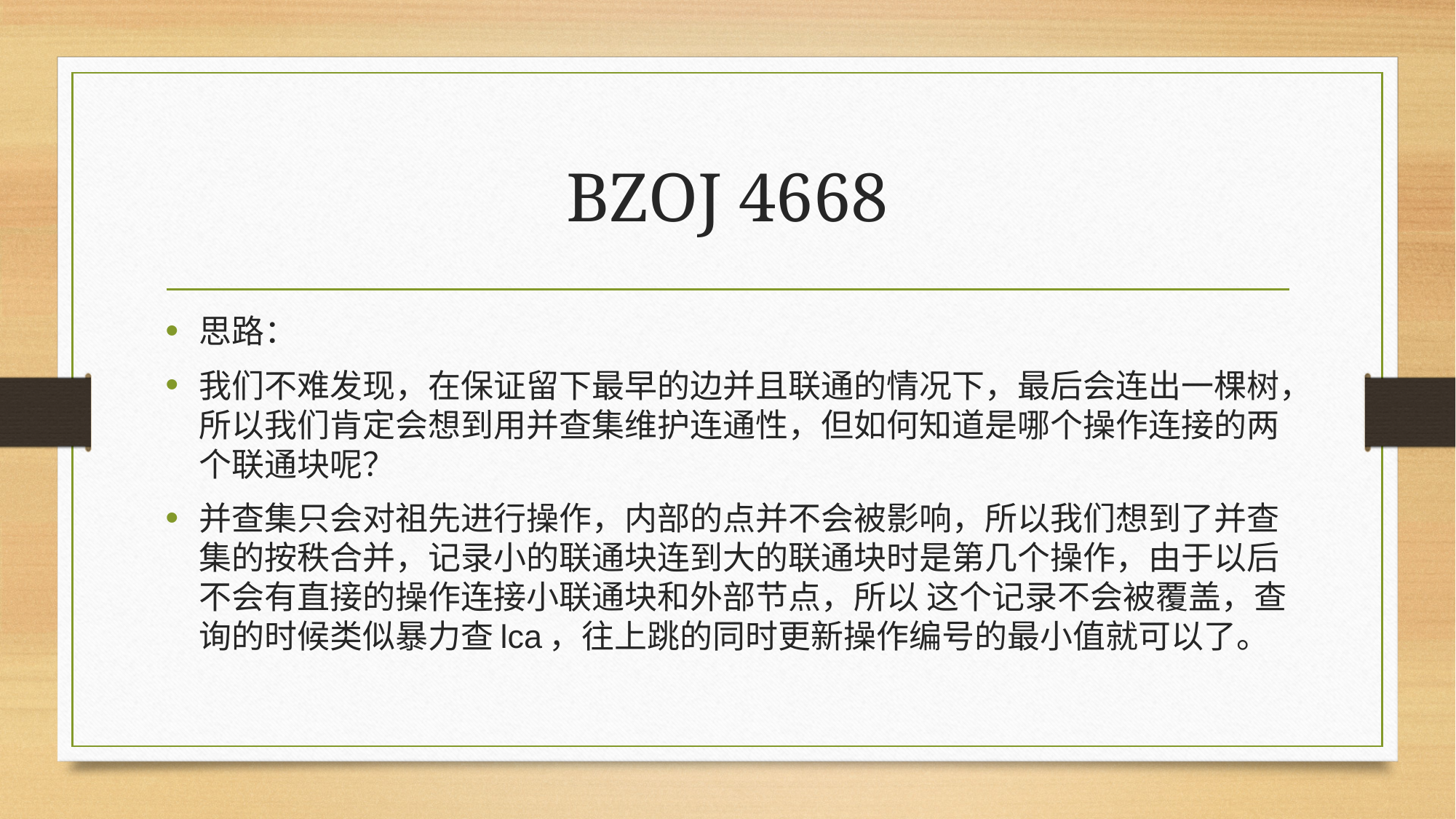

# BZOJ 4668
思路：
我们不难发现，在保证留下最早的边并且联通的情况下，最后会连出一棵树，所以我们肯定会想到用并查集维护连通性，但如何知道是哪个操作连接的两个联通块呢？
并查集只会对祖先进行操作，内部的点并不会被影响，所以我们想到了并查集的按秩合并，记录小的联通块连到大的联通块时是第几个操作，由于以后不会有直接的操作连接小联通块和外部节点，所以 这个记录不会被覆盖，查询的时候类似暴力查lca，往上跳的同时更新操作编号的最小值就可以了。